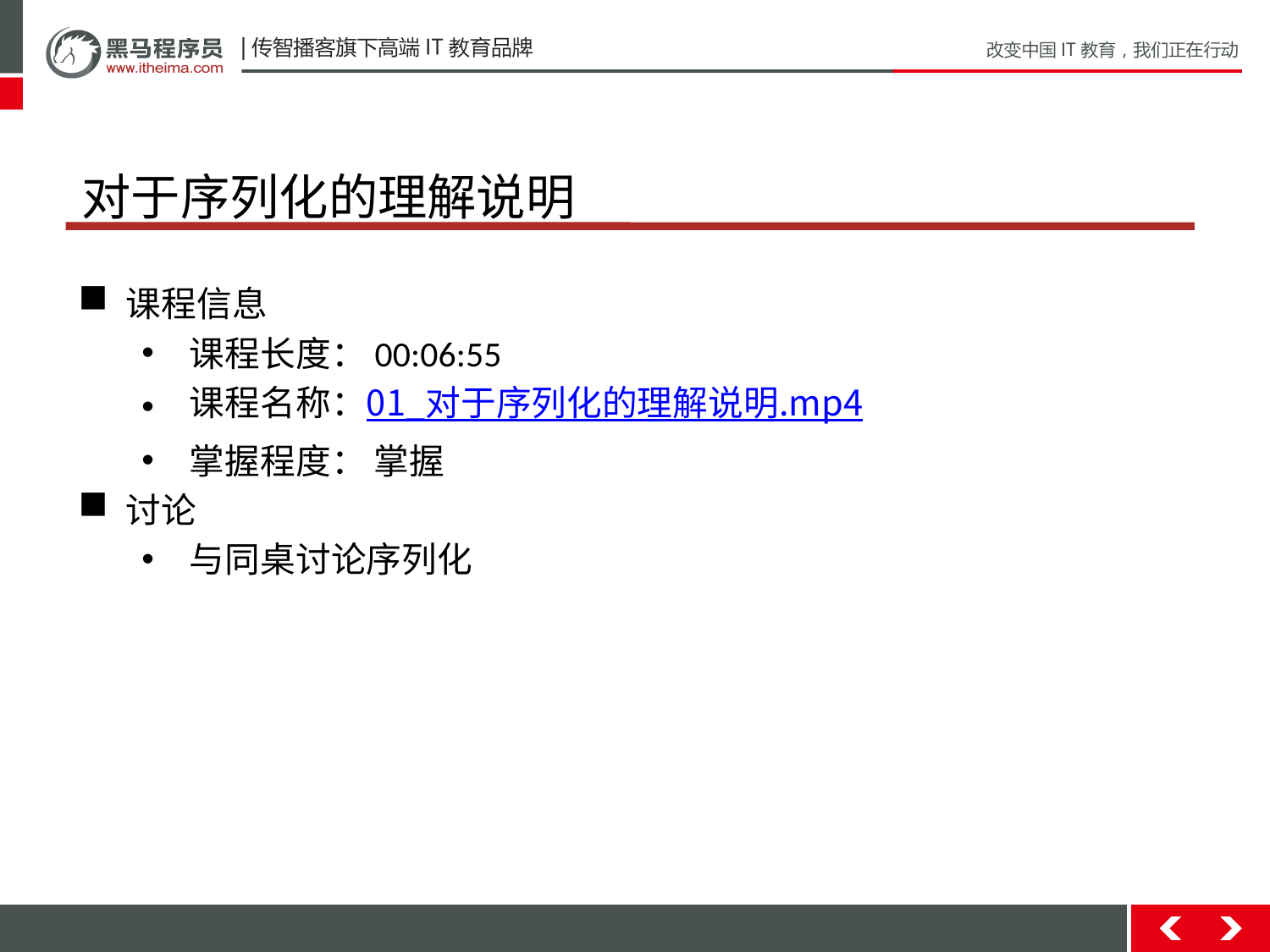

# 对于序列化的理解说明

课程信息
课程长度：00:06:55
课程名称：01_对于序列化的理解说明.mp4
掌握程度： 掌握
讨论
与同桌讨论序列化